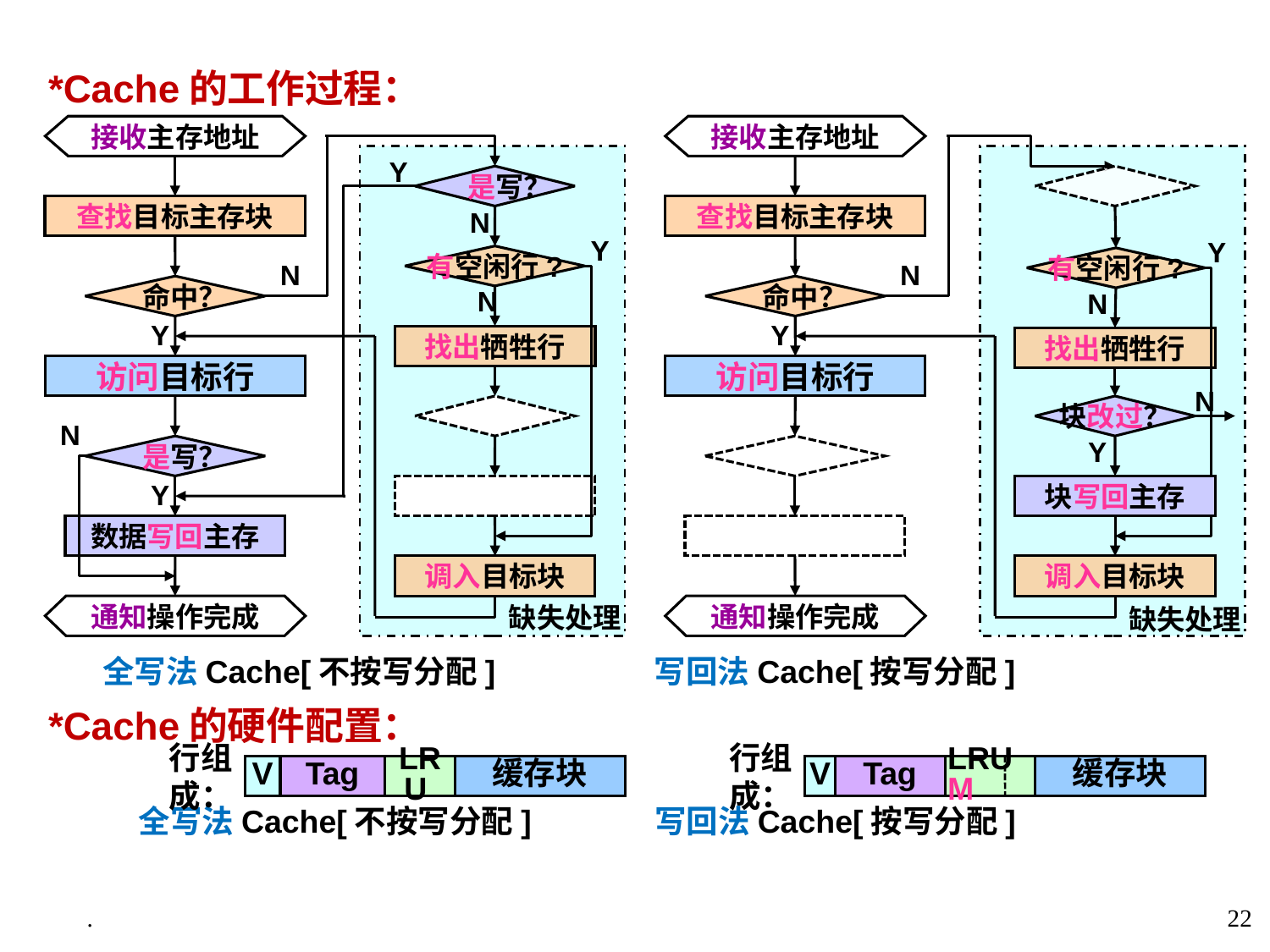

*Cache的工作过程：
接收主存地址

查找目标主存块
N
命中？
Y

访问目标行
N
是写？
Y
数据写回主存
通知操作完成
缺失处理
接收主存地址

查找目标主存块
N
命中？
Y

访问目标行

通知操作完成
缺失处理
Y
是写？
N
Y
有空闲行?
N
找出牺牲行

调入目标块

Y
有空闲行?
N
找出牺牲行

N
块改过？
Y
块写回主存
调入目标块
        全写法Cache[不按写分配]                 写回法Cache[按写分配]
 *Cache的硬件配置：

             全写法Cache[不按写分配]             写回法Cache[按写分配]
行组成：
V
Tag
LRU
缓存块

行组成：
V
Tag
LRU M
缓存块

.
22